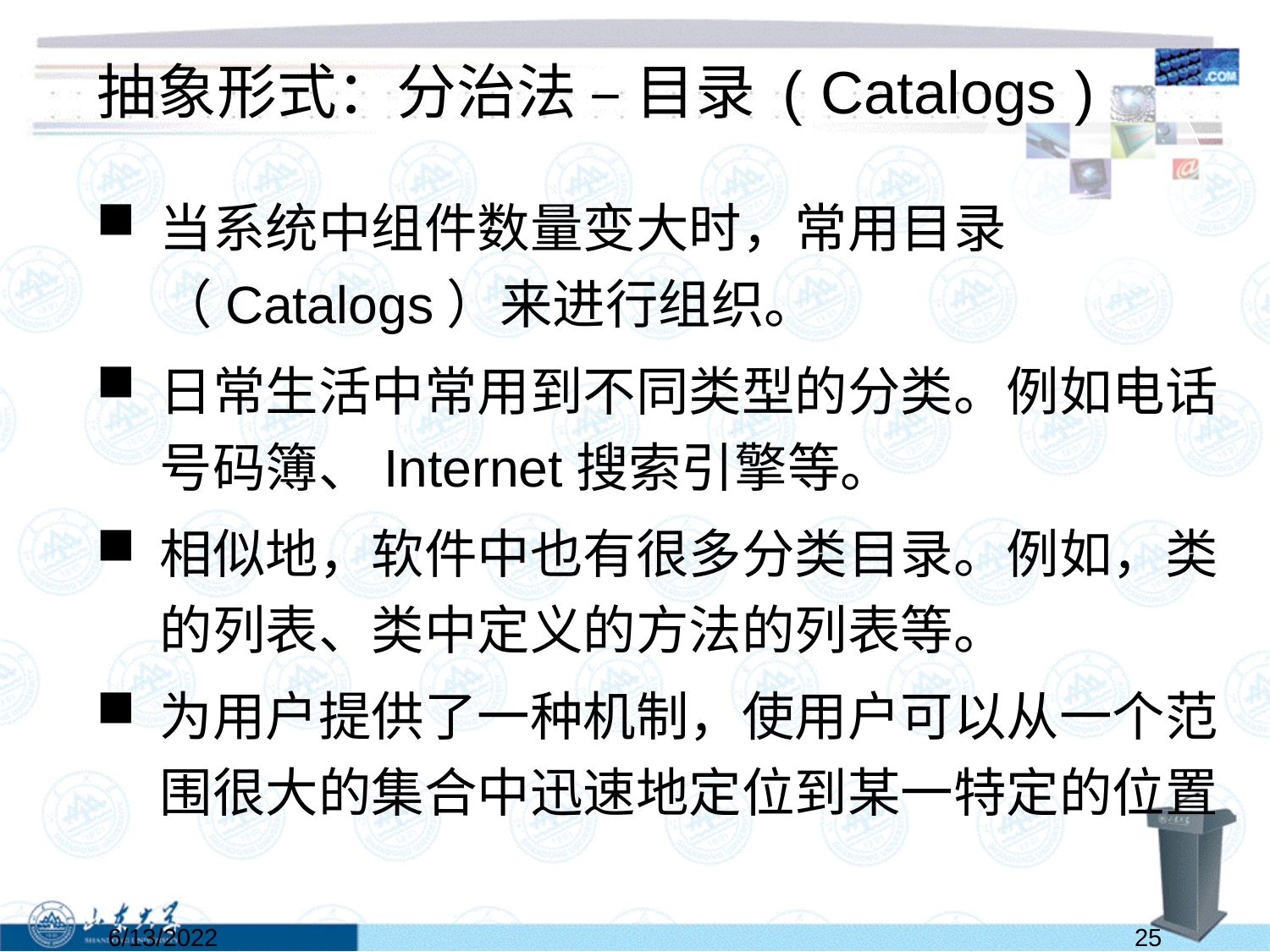

# 抽象形式：分治法 – 目录 ( Catalogs )
当系统中组件数量变大时，常用目录（Catalogs）来进行组织。
日常生活中常用到不同类型的分类。例如电话号码簿、Internet搜索引擎等。
相似地，软件中也有很多分类目录。例如，类的列表、类中定义的方法的列表等。
为用户提供了一种机制，使用户可以从一个范围很大的集合中迅速地定位到某一特定的位置
6/13/2022
25